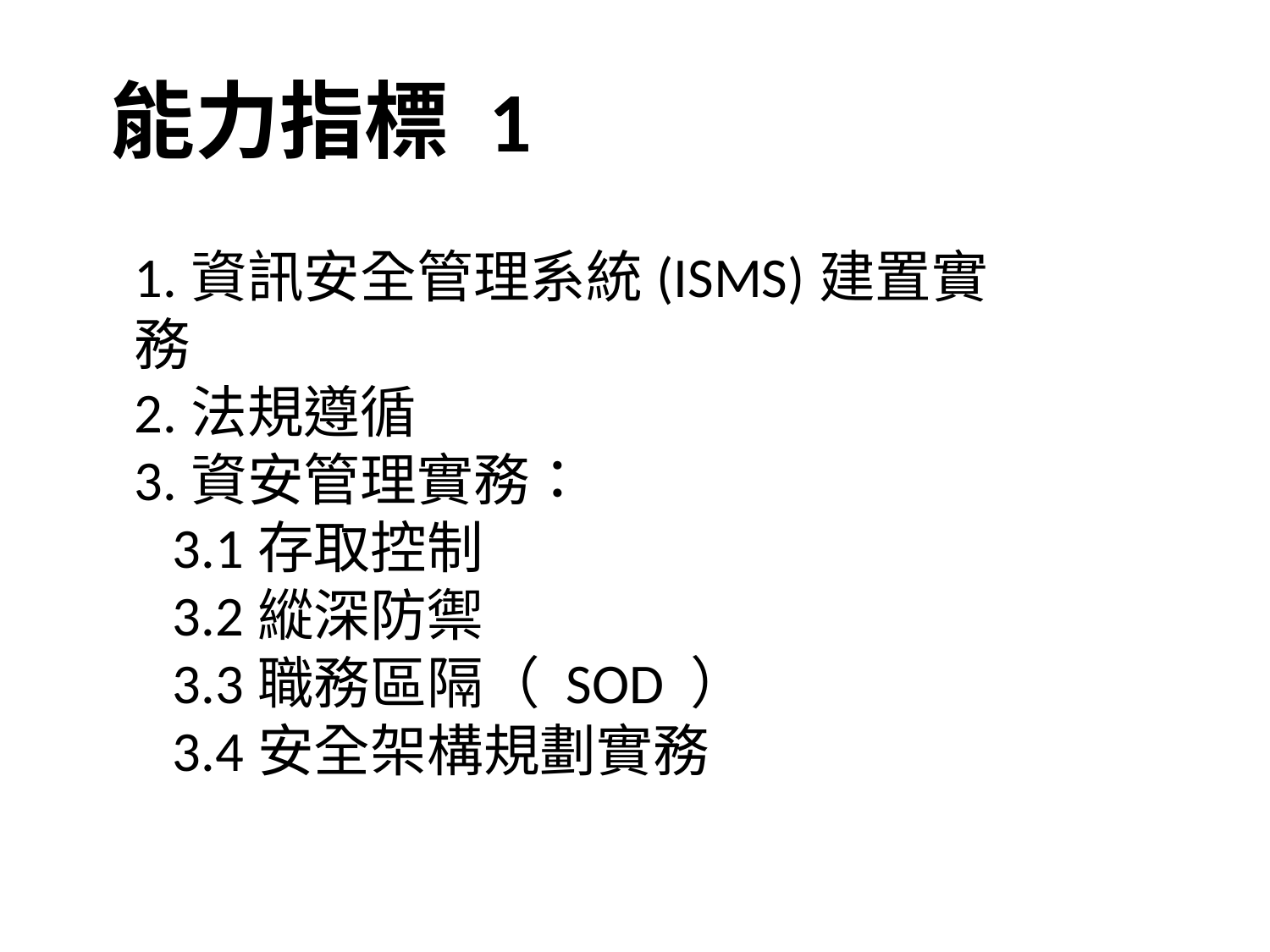

能力指標 1
1.資訊安全管理系統(ISMS)建置實務
2.法規遵循
3.資安管理實務：
   3.1存取控制
   3.2縱深防禦
   3.3職務區隔（ SOD ）
   3.4安全架構規劃實務